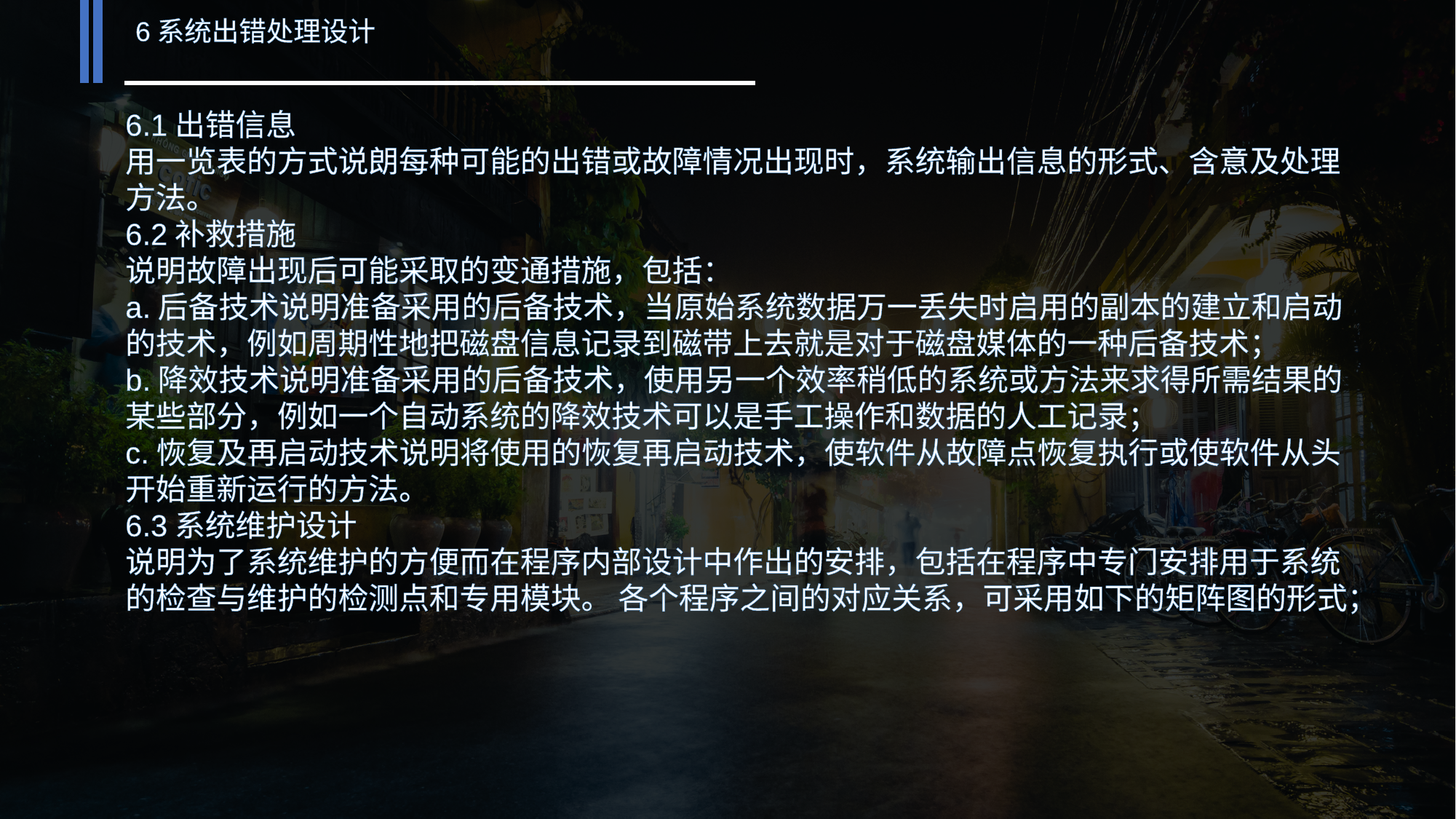

6系统出错处理设计
6.1出错信息
用一览表的方式说朗每种可能的出错或故障情况出现时，系统输出信息的形式、含意及处理方法。
6.2补救措施
说明故障出现后可能采取的变通措施，包括：
a.后备技术说明准备采用的后备技术，当原始系统数据万一丢失时启用的副本的建立和启动的技术，例如周期性地把磁盘信息记录到磁带上去就是对于磁盘媒体的一种后备技术；
b.降效技术说明准备采用的后备技术，使用另一个效率稍低的系统或方法来求得所需结果的某些部分，例如一个自动系统的降效技术可以是手工操作和数据的人工记录；
c.恢复及再启动技术说明将使用的恢复再启动技术，使软件从故障点恢复执行或使软件从头开始重新运行的方法。
6.3系统维护设计
说明为了系统维护的方便而在程序内部设计中作出的安排，包括在程序中专门安排用于系统的检查与维护的检测点和专用模块。 各个程序之间的对应关系，可采用如下的矩阵图的形式；